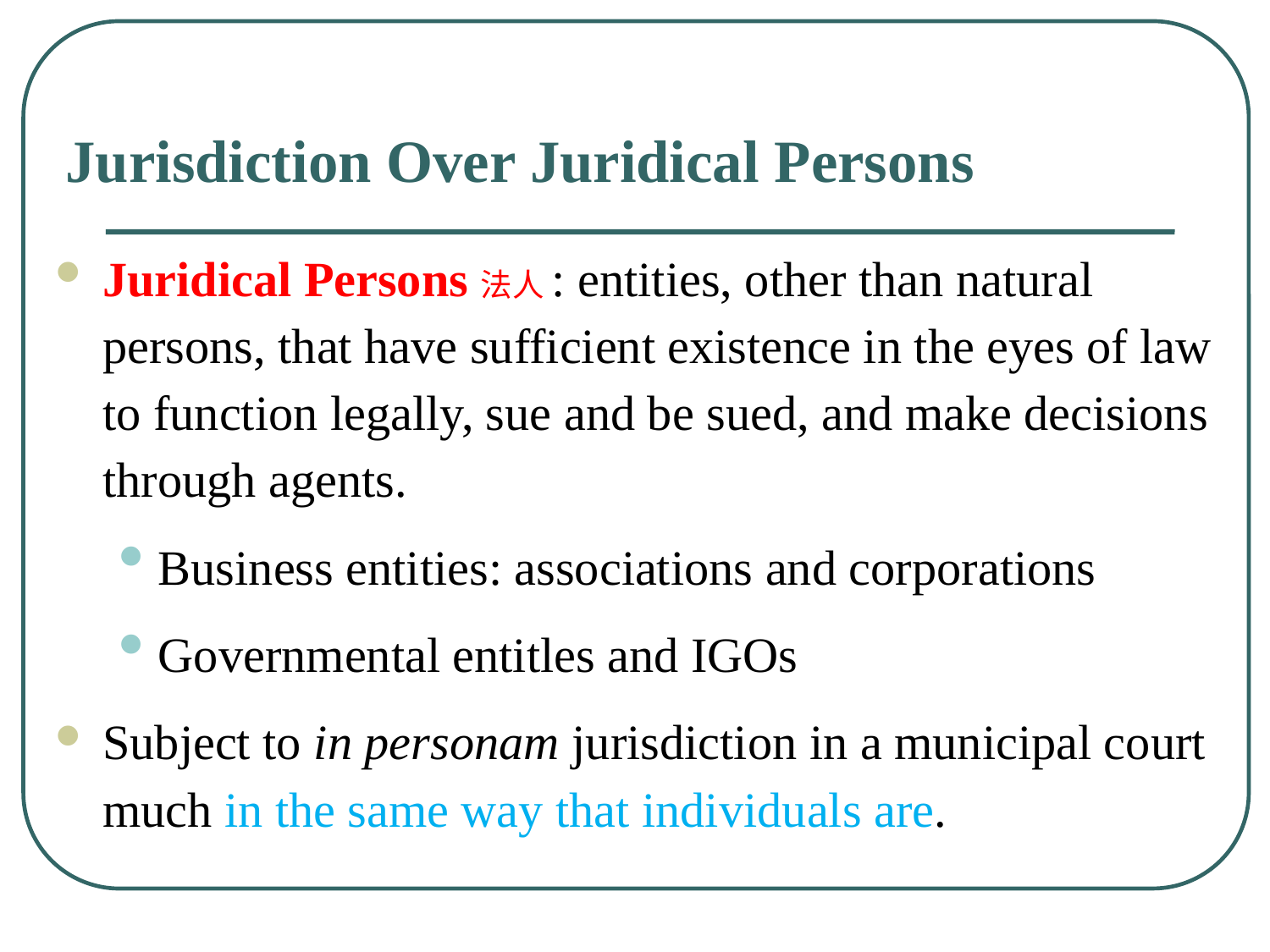

# Jurisdiction Over Juridical Persons
Juridical Persons法人: entities, other than natural persons, that have sufficient existence in the eyes of law to function legally, sue and be sued, and make decisions through agents.
Business entities: associations and corporations
Governmental entitles and IGOs
Subject to in personam jurisdiction in a municipal court much in the same way that individuals are.